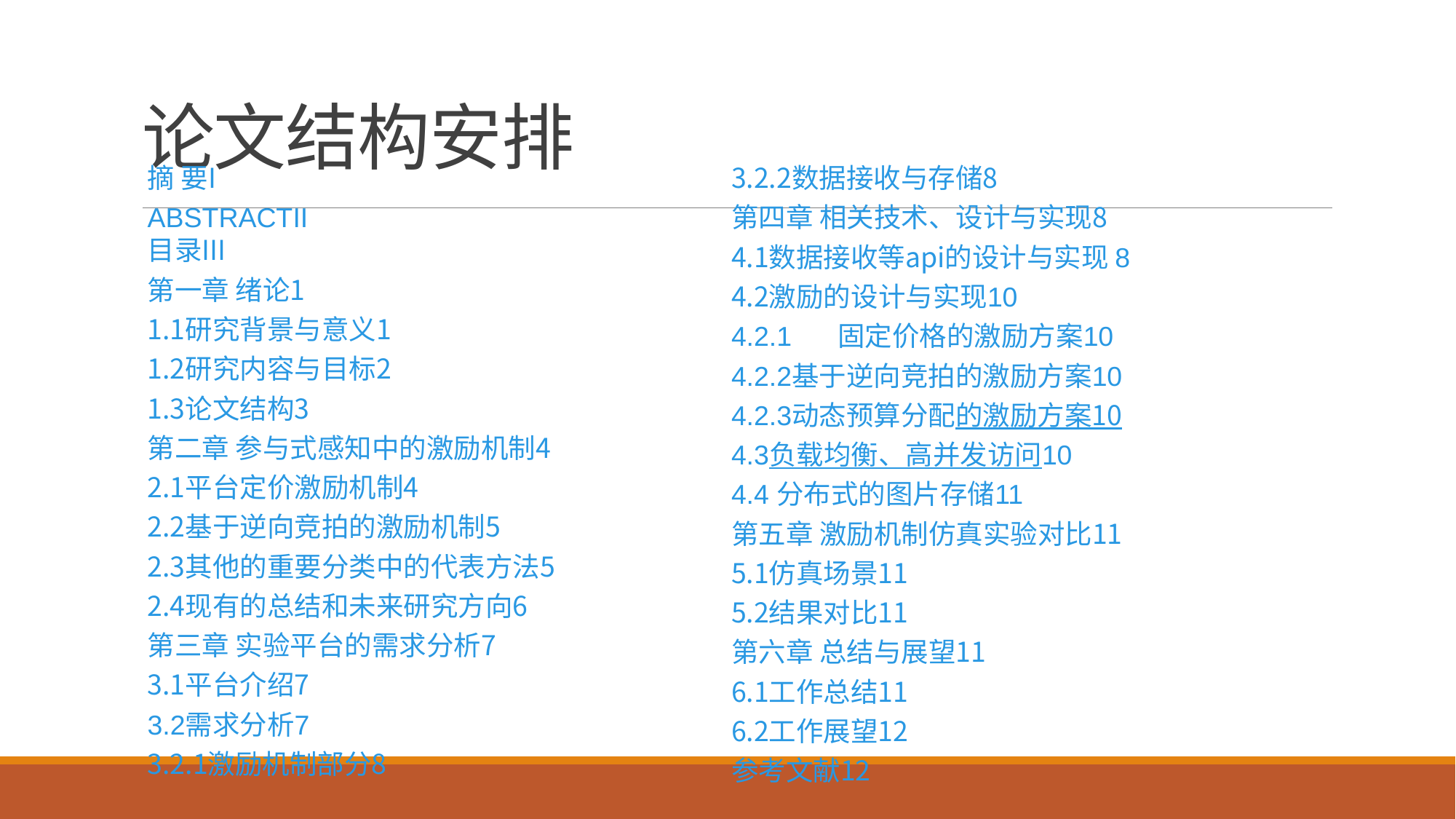

# 论文结构安排
摘 要	I
ABSTRACT	II
目录	III
第一章 绪论	1
1.1	研究背景与意义	1
1.2	研究内容与目标	2
1.3	论文结构	3
第二章 参与式感知中的激励机制	4
2.1	平台定价激励机制	4
2.2	基于逆向竞拍的激励机制	5
2.3	其他的重要分类中的代表方法	5
2.4	现有的总结和未来研究方向	6
第三章 实验平台的需求分析	7
3.1	平台介绍	7
3.2	需求分析	7
3.2.1	激励机制部分	8
3.2.2	数据接收与存储	8
第四章 相关技术、设计与实现	8
4.1	数据接收等api的设计与实现 8
4.2	激励的设计与实现	10
4.2.1      固定价格的激励方案	10
4.2.2	基于逆向竞拍的激励方案	10
4.2.3	动态预算分配的激励方案	10
4.3	负载均衡、高并发访问	10
4.4 	分布式的图片存储	11
第五章 激励机制仿真实验对比	11
5.1	仿真场景	11
5.2	结果对比	11
第六章 总结与展望	11
6.1	工作总结	11
6.2	工作展望	12
参考文献	12